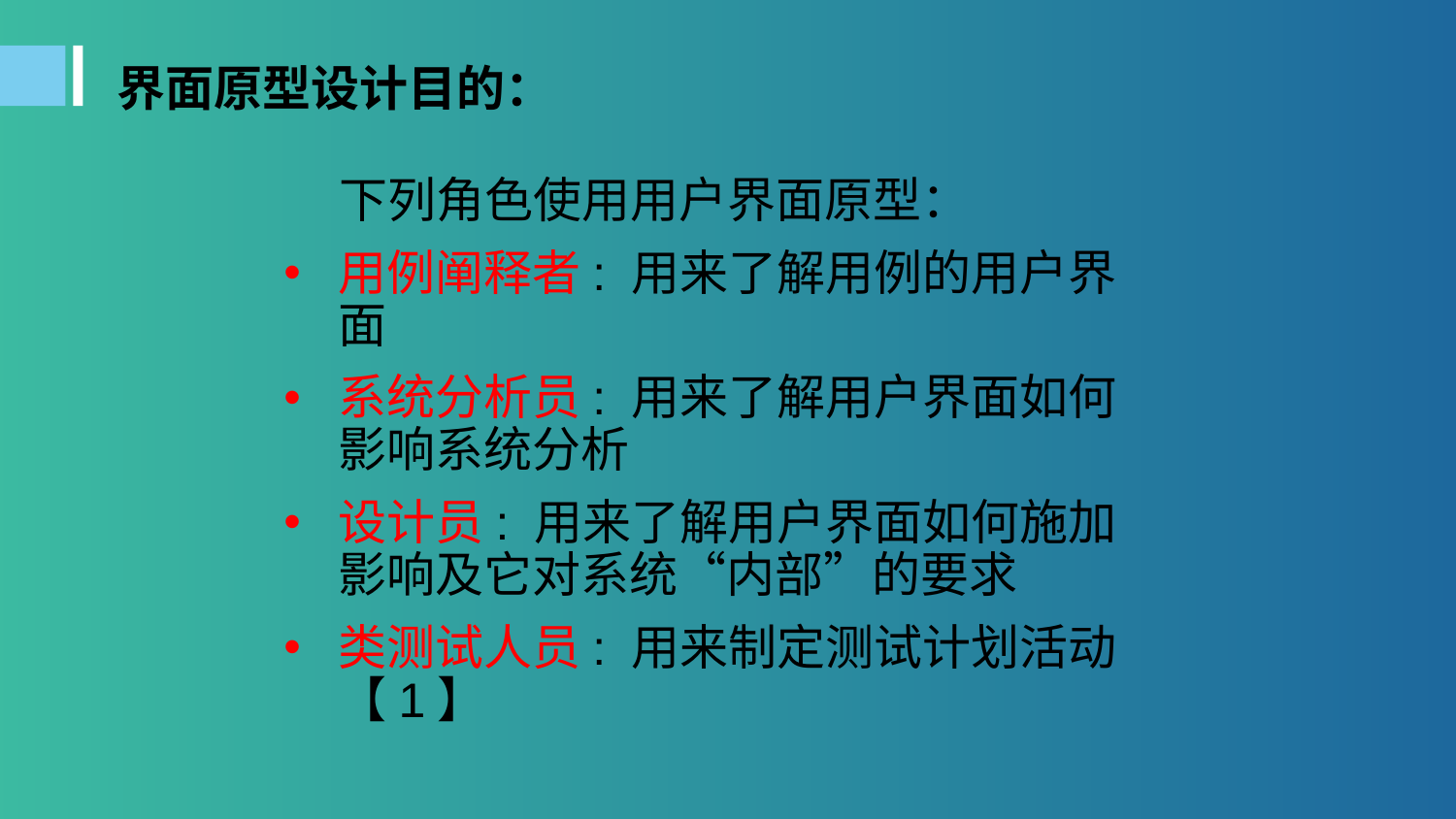

界面原型设计目的：
    下列角色使用用户界面原型：
用例阐释者: 用来了解用例的用户界面
系统分析员: 用来了解用户界面如何影响系统分析
设计员: 用来了解用户界面如何施加影响及它对系统“内部”的要求
类测试人员: 用来制定测试计划活动【1】